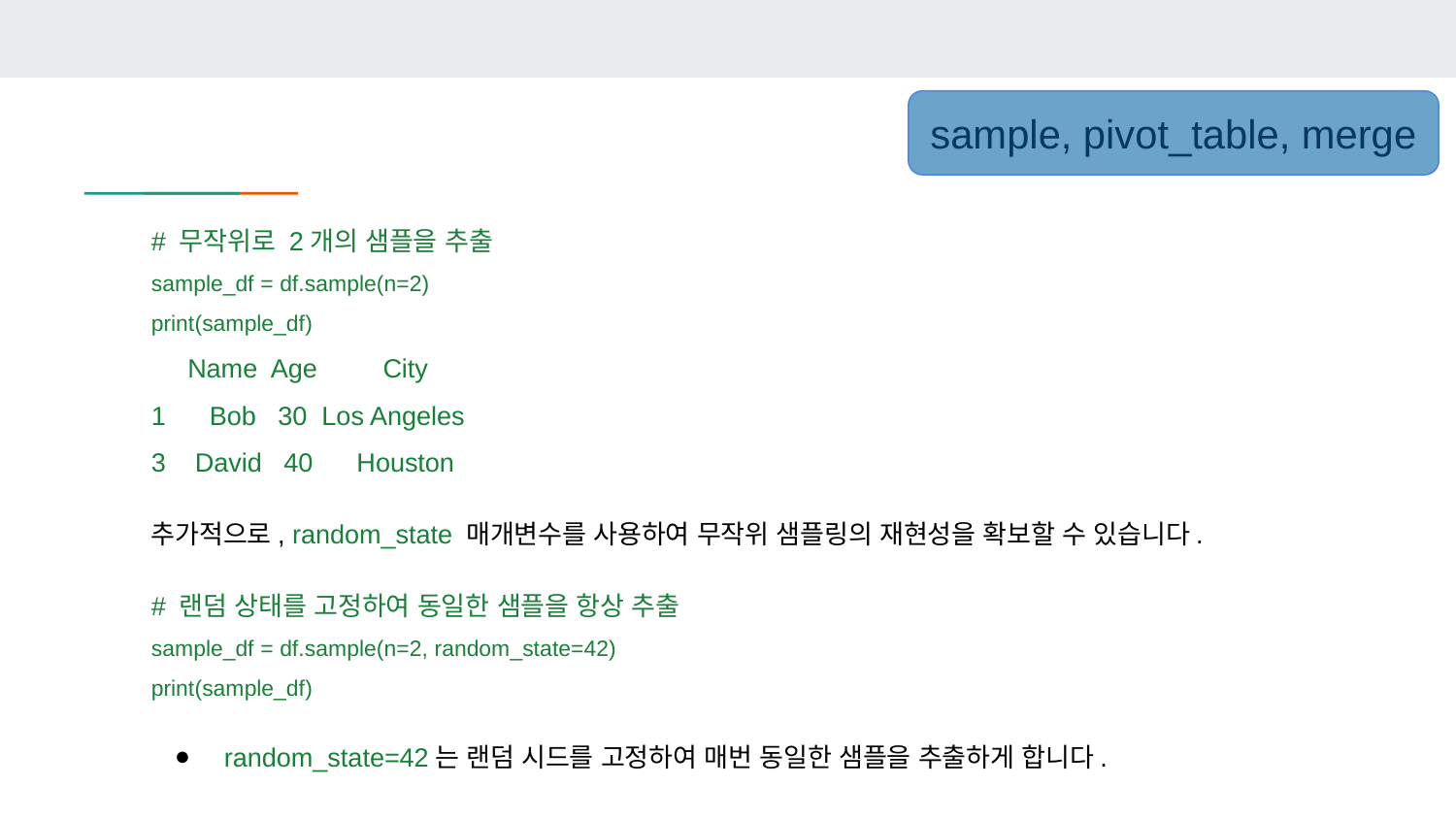

sample, pivot_table, merge
# 무작위로 2개의 샘플을 추출
sample_df = df.sample(n=2)
print(sample_df)
     Name  Age         City
1      Bob   30  Los Angeles
3    David   40      Houston
추가적으로, random_state 매개변수를 사용하여 무작위 샘플링의 재현성을 확보할 수 있습니다.
# 랜덤 상태를 고정하여 동일한 샘플을 항상 추출
sample_df = df.sample(n=2, random_state=42)
print(sample_df)
random_state=42는 랜덤 시드를 고정하여 매번 동일한 샘플을 추출하게 합니다.